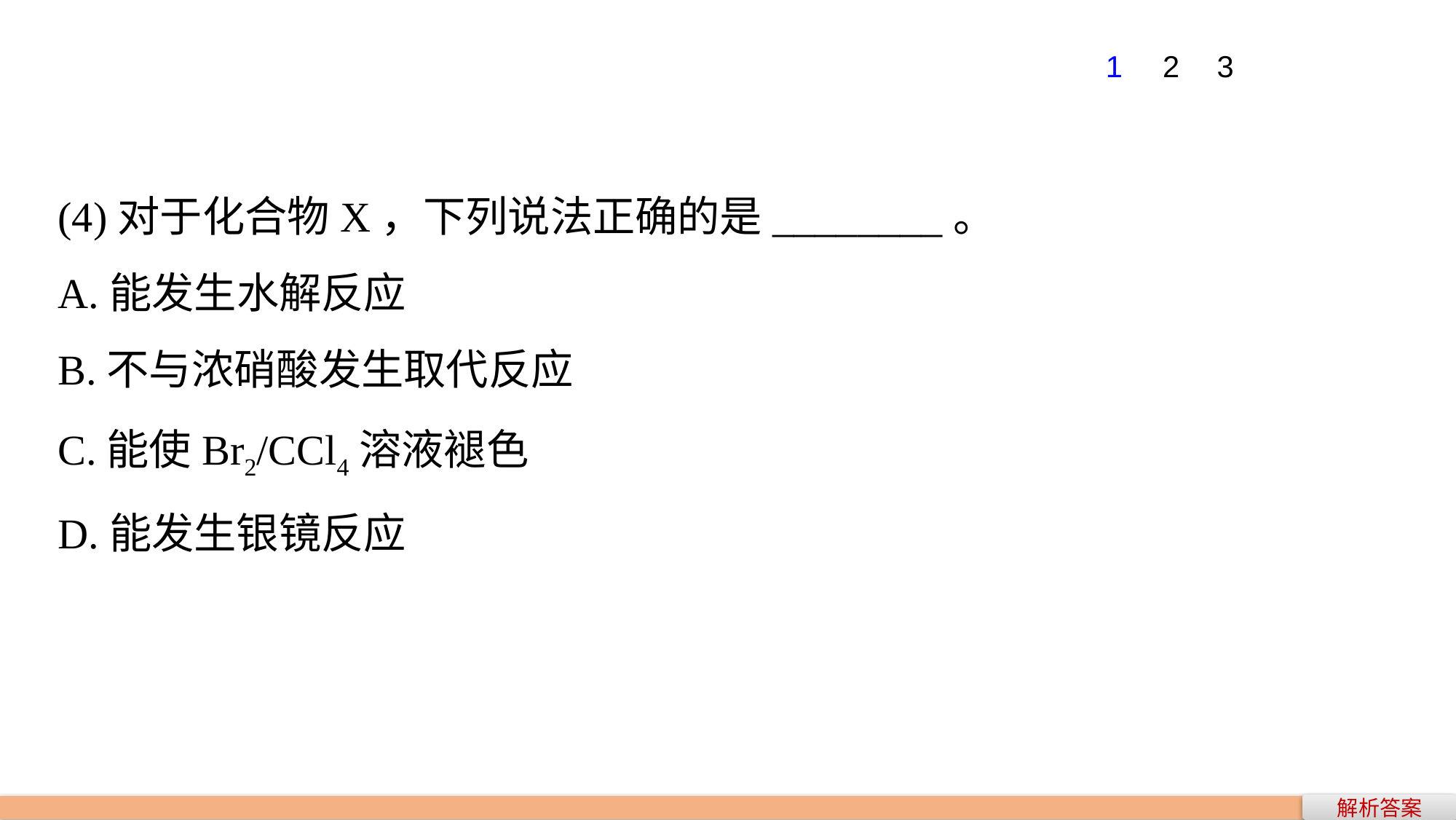

1
2
3
(4)对于化合物X，下列说法正确的是________。
A.能发生水解反应
B.不与浓硝酸发生取代反应
C.能使Br2/CCl4溶液褪色
D.能发生银镜反应
解析答案